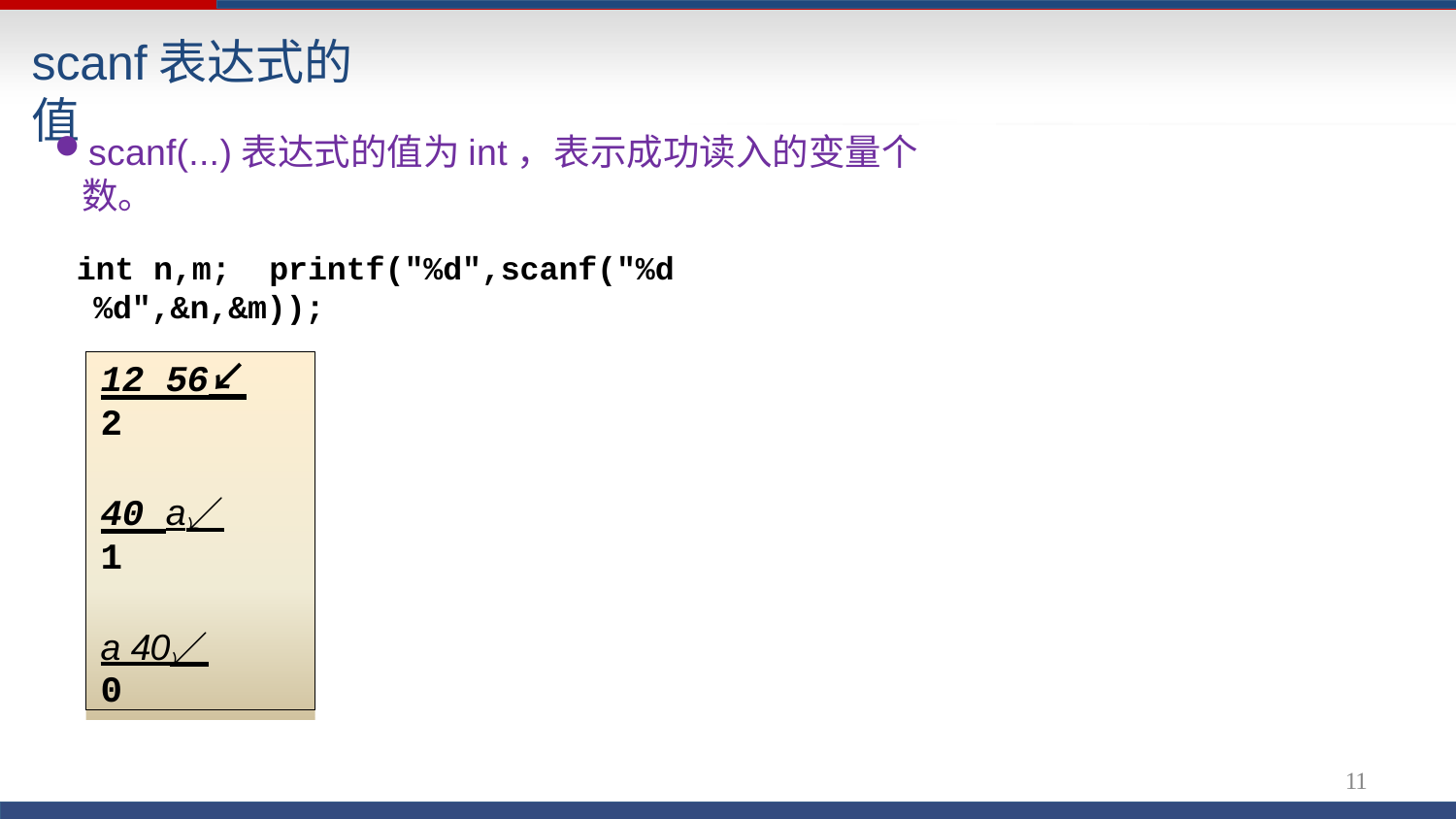

# scanf表达式的值
scanf(...)表达式的值为int，表示成功读入的变量个数。

int n,m;  printf("%d",scanf("%d%d",&n,&m));

12 56↙
2

40 a↙
1

a 40↙
0
11